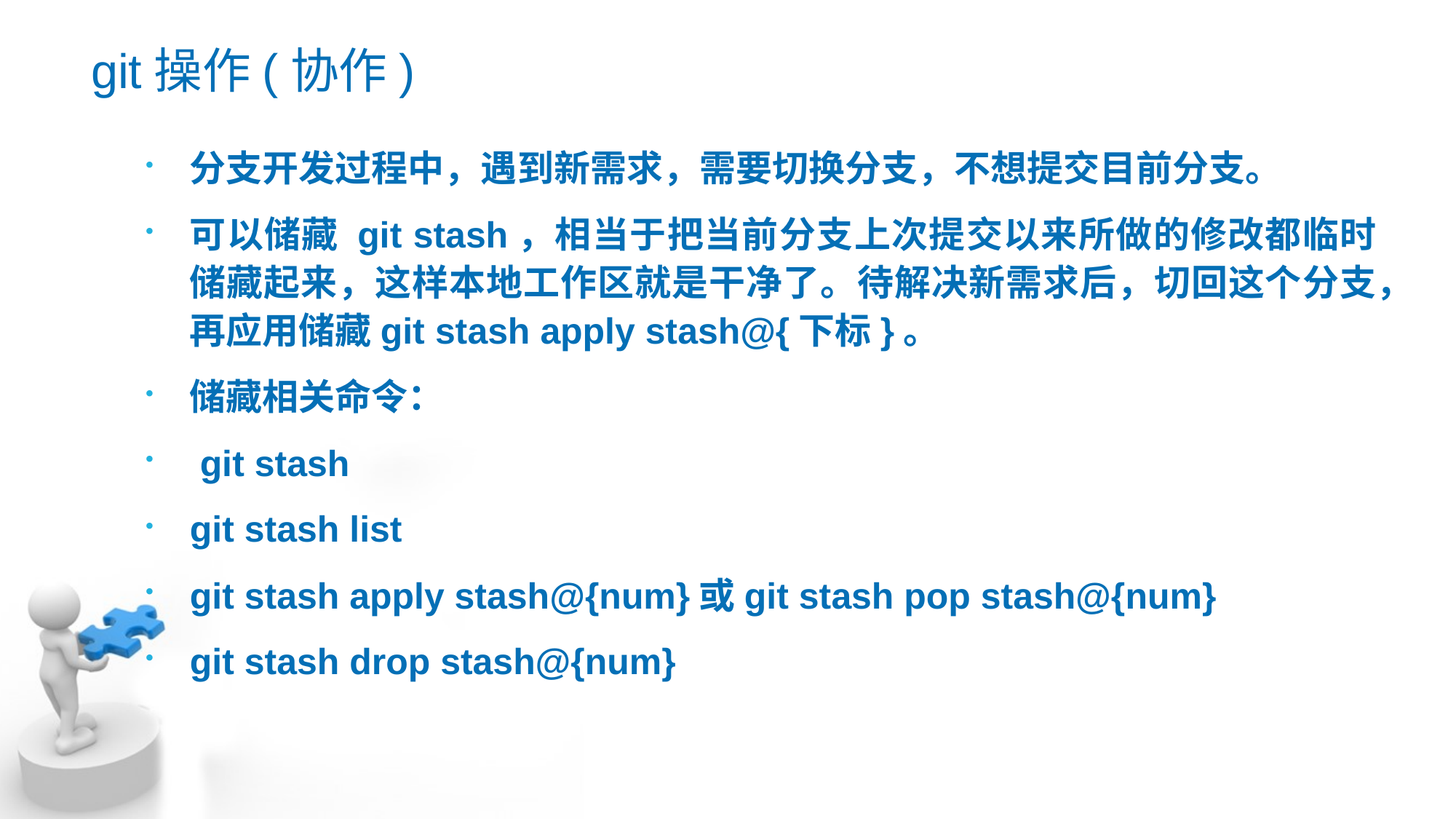

# git操作(协作)
分支开发过程中，遇到新需求，需要切换分支，不想提交目前分支。
可以储藏 git stash，相当于把当前分支上次提交以来所做的修改都临时储藏起来，这样本地工作区就是干净了。待解决新需求后，切回这个分支，再应用储藏git stash apply stash@{下标}。
储藏相关命令：
 git stash
git stash list
git stash apply stash@{num}或git stash pop stash@{num}
git stash drop stash@{num}